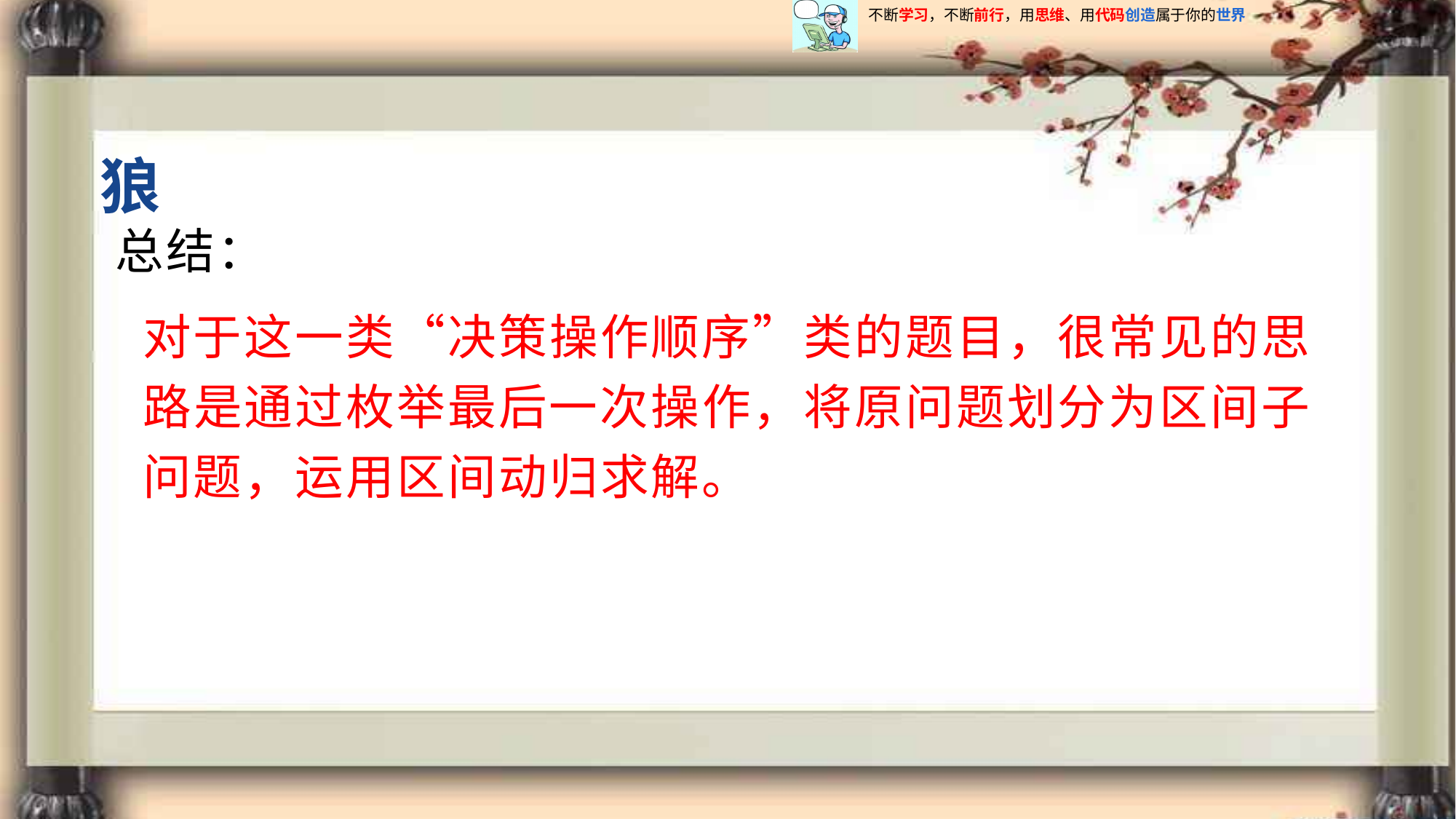

# 狼
总结：
对于这一类“决策操作顺序”类的题目，很常见的思路是通过枚举最后一次操作，将原问题划分为区间子问题，运用区间动归求解。